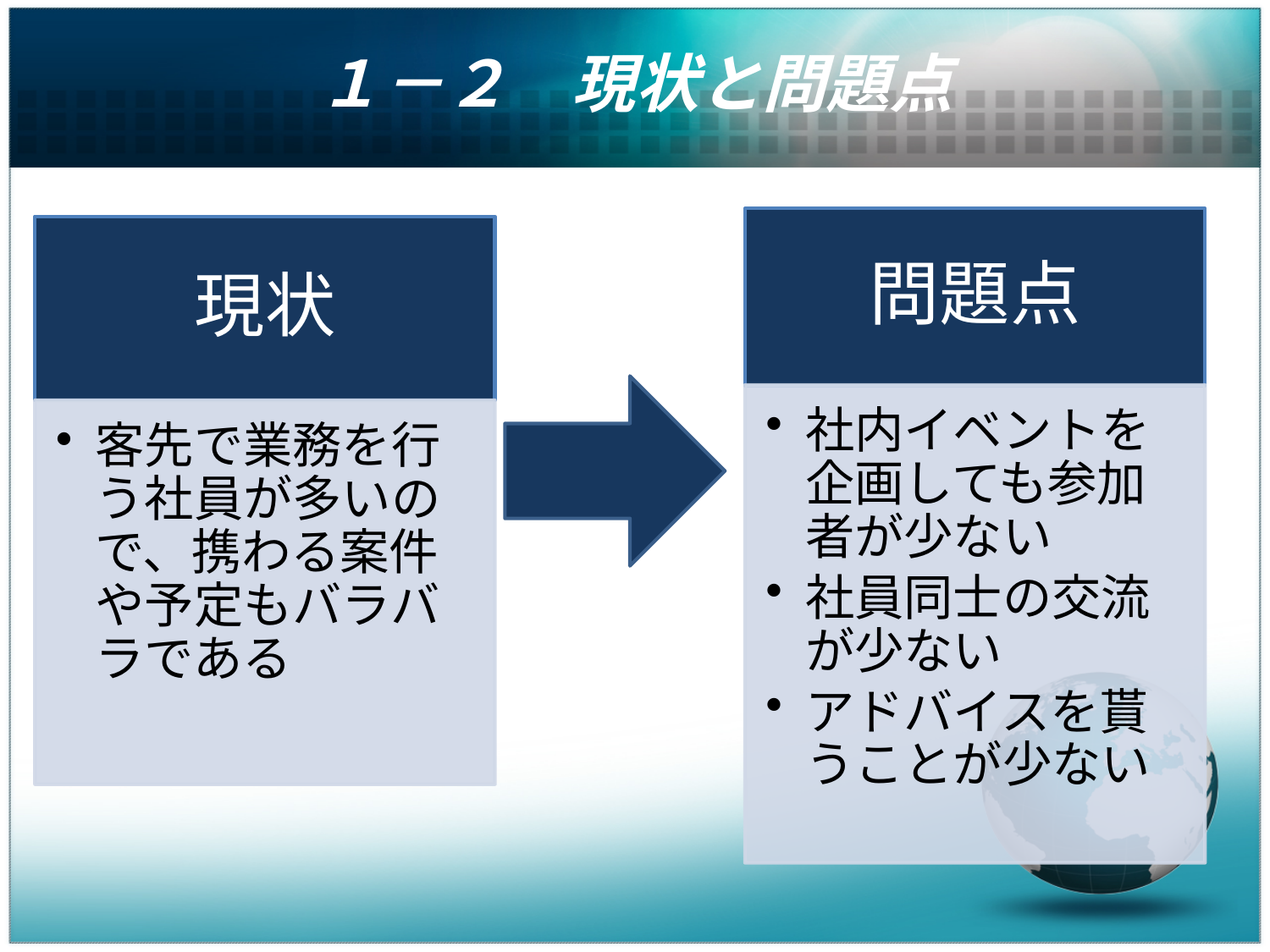

# １－２　現状と問題点
問題点
社内イベントを企画しても参加者が少ない
社員同士の交流が少ない
アドバイスを貰うことが少ない
現状
客先で業務を行う社員が多いので、携わる案件や予定もバラバラである